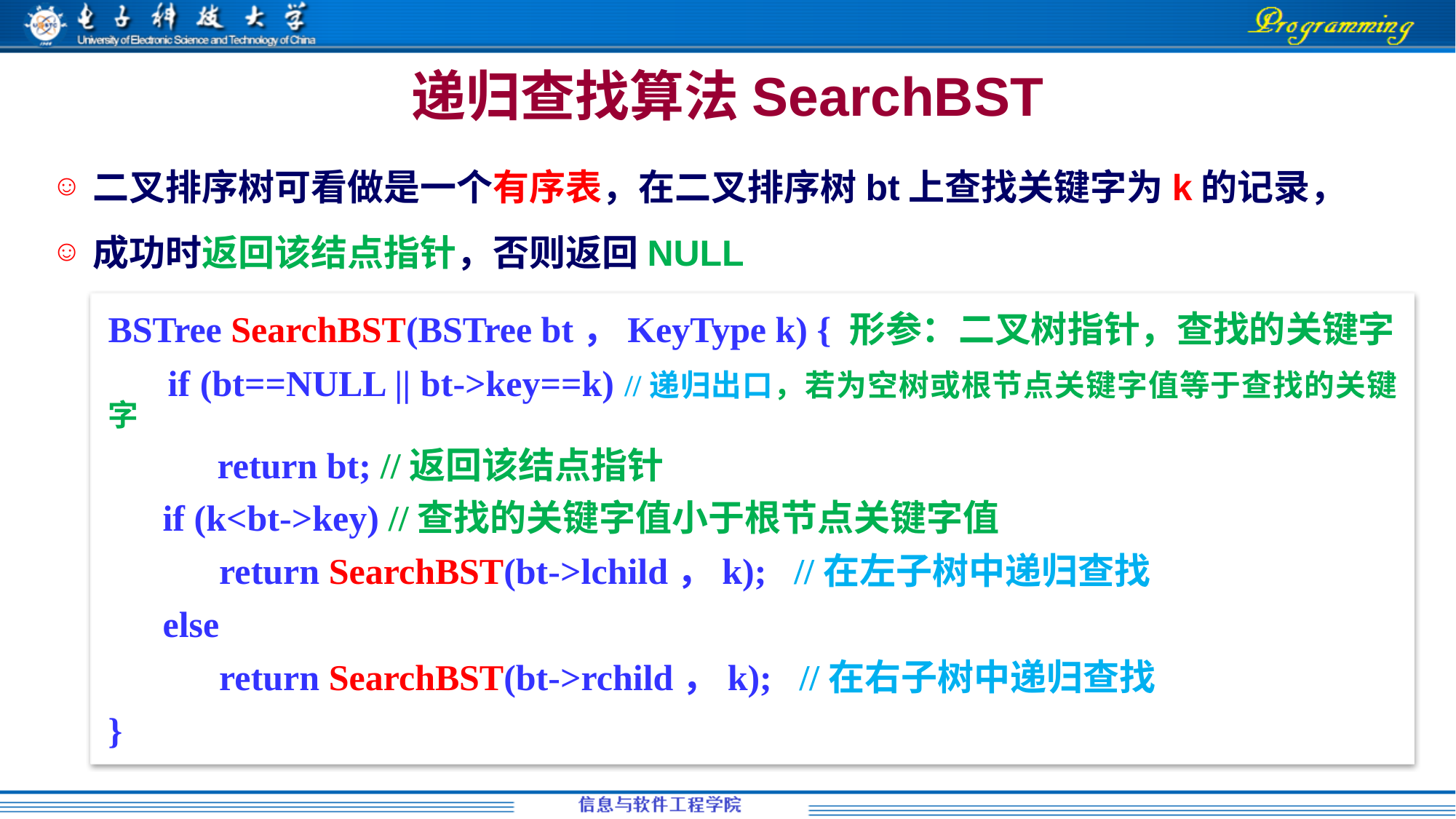

递归查找算法SearchBST
二叉排序树可看做是一个有序表，在二叉排序树bt上查找关键字为k的记录，
成功时返回该结点指针，否则返回NULL
BSTree SearchBST(BSTree bt，KeyType k) { 形参：二叉树指针，查找的关键字
      if (bt==NULL || bt->key==k) //递归出口，若为空树或根节点关键字值等于查找的关键字
            return bt; //返回该结点指针
      if (k<bt->key) //查找的关键字值小于根节点关键字值
    　   return SearchBST(bt->lchild，k);   //在左子树中递归查找
      else
    　   return SearchBST(bt->rchild，k);   //在右子树中递归查找
}